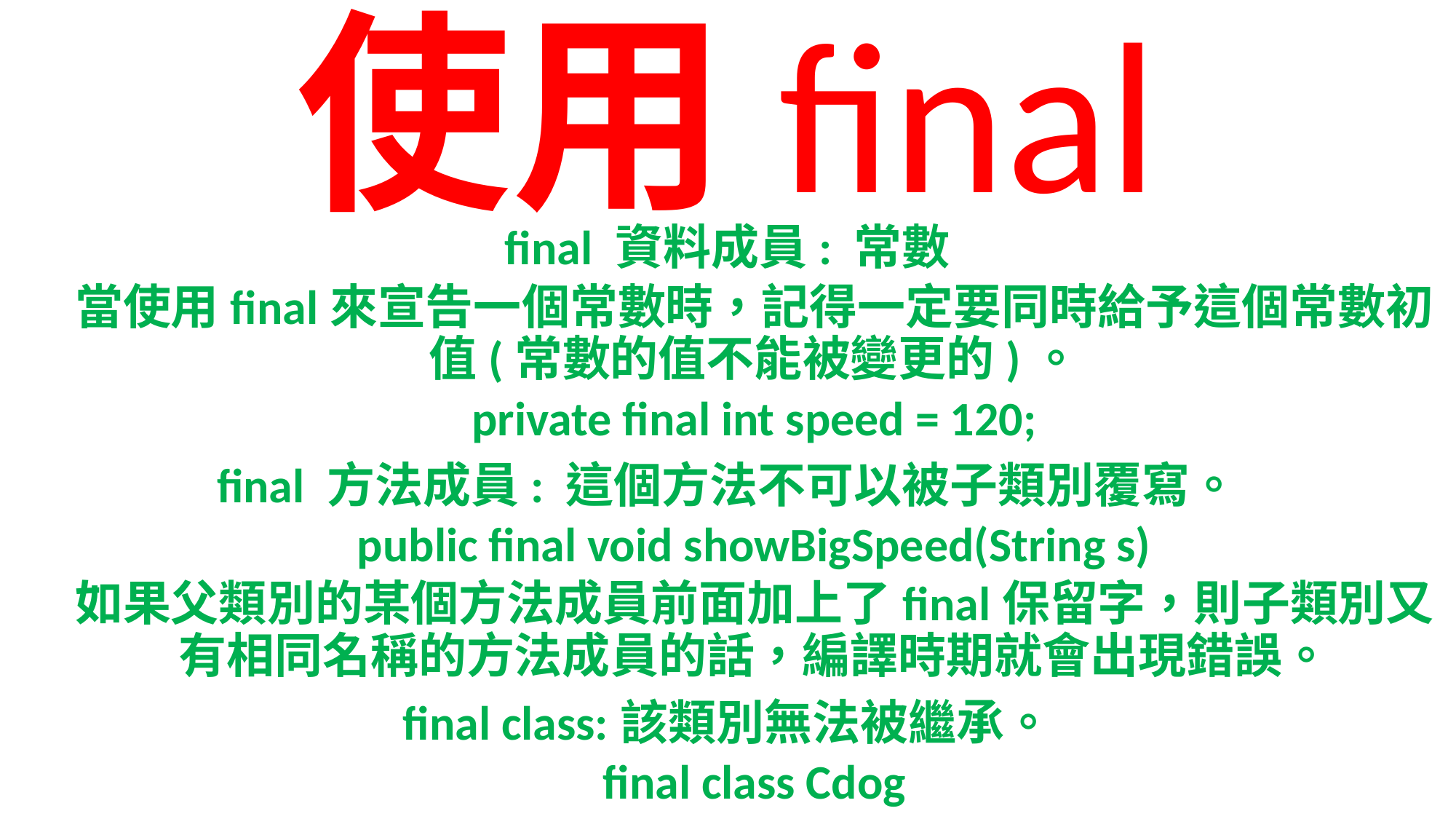

# 使用final
final 資料成員: 常數
當使用final來宣告一個常數時，記得一定要同時給予這個常數初值(常數的值不能被變更的)。
private final int speed = 120;
final 方法成員: 這個方法不可以被子類別覆寫。
public final void showBigSpeed(String s)
如果父類別的某個方法成員前面加上了final保留字，則子類別又有相同名稱的方法成員的話，編譯時期就會出現錯誤。
final class:該類別無法被繼承。
final class Cdog